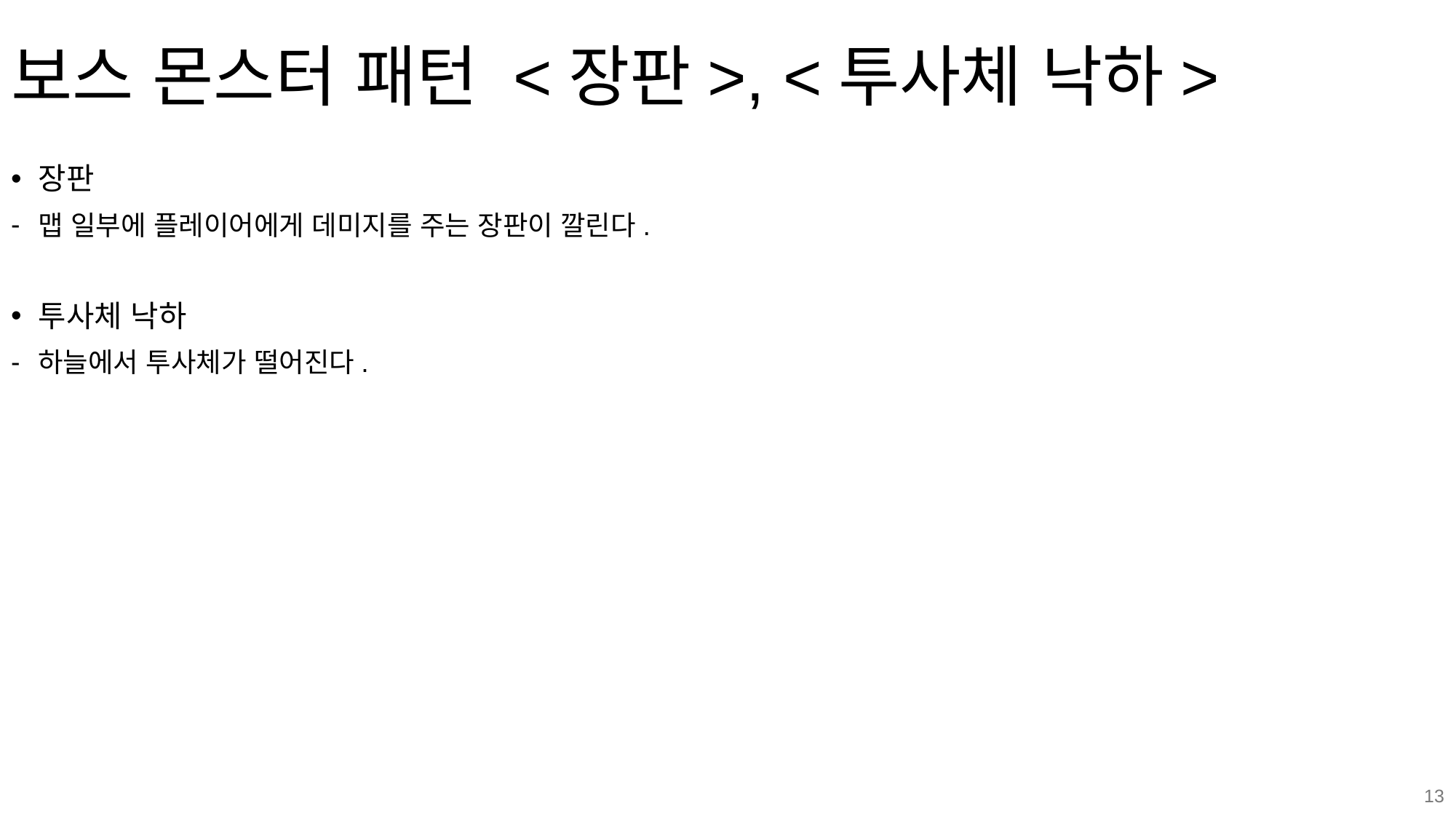

# 보스 몬스터 패턴 <장판>, <투사체 낙하>
장판
맵 일부에 플레이어에게 데미지를 주는 장판이 깔린다.

투사체 낙하
하늘에서 투사체가 떨어진다.

13